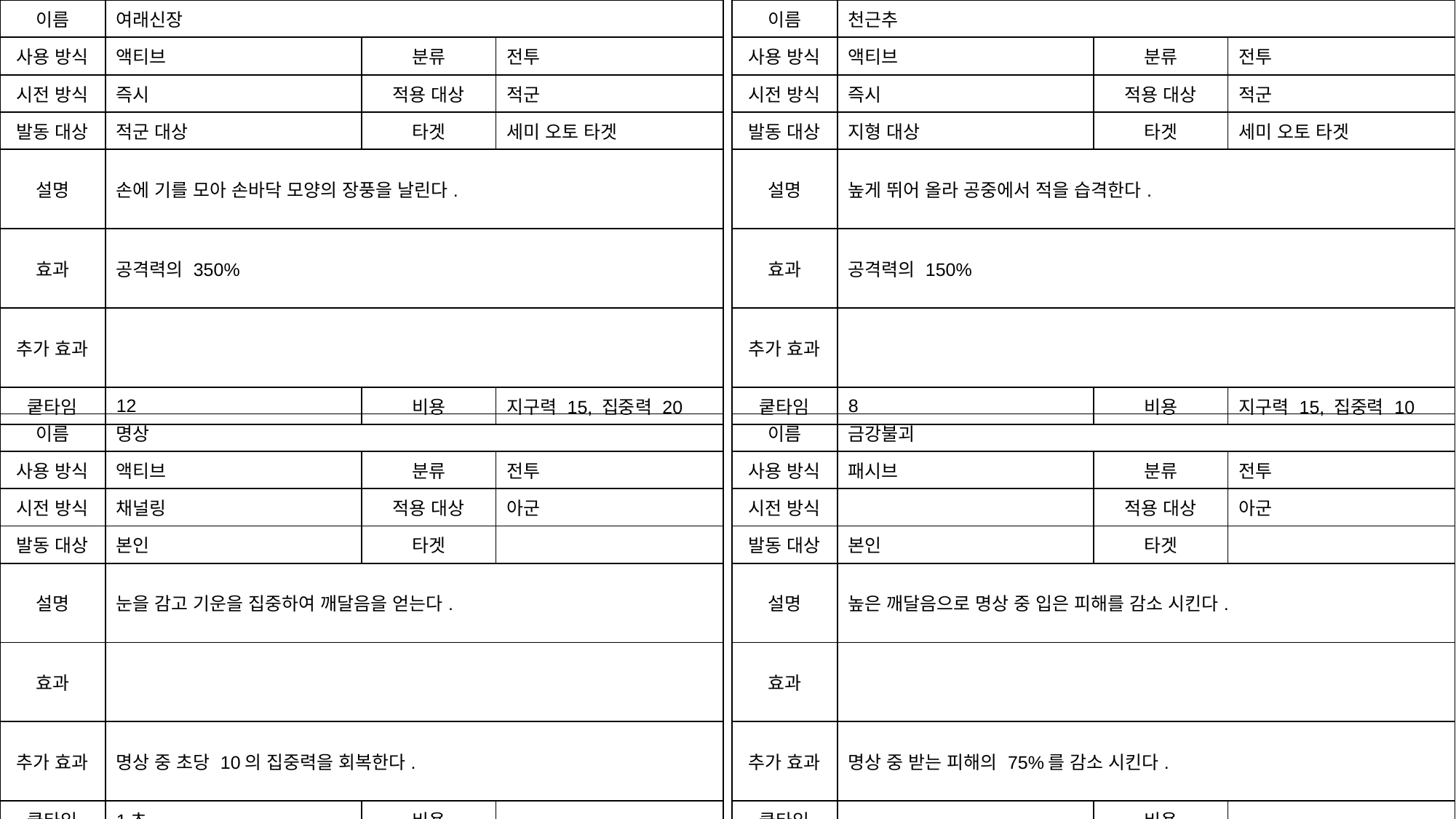

| 이름 | 여래신장 |  |  |
| --- | --- | --- | --- |
| 사용 방식 | 액티브 | 분류 | 전투 |
| 시전 방식 | 즉시 | 적용 대상 | 적군 |
| 발동 대상 | 적군 대상 | 타겟 | 세미 오토 타겟 |
| 설명 | 손에 기를 모아 손바닥 모양의 장풍을 날린다. |  |  |
| 효과 | 공격력의 350% |  |  |
| 추가 효과 |  |  |  |
| 쿹타임 | 12 | 비용 | 지구력 15, 집중력 20 |
| 이름 | 천근추 |  |  |
| --- | --- | --- | --- |
| 사용 방식 | 액티브 | 분류 | 전투 |
| 시전 방식 | 즉시 | 적용 대상 | 적군 |
| 발동 대상 | 지형 대상 | 타겟 | 세미 오토 타겟 |
| 설명 | 높게 뛰어 올라 공중에서 적을 습격한다. |  |  |
| 효과 | 공격력의 150% |  |  |
| 추가 효과 |  |  |  |
| 쿹타임 | 8 | 비용 | 지구력 15, 집중력 10 |
| 이름 | 명상 |  |  |
| --- | --- | --- | --- |
| 사용 방식 | 액티브 | 분류 | 전투 |
| 시전 방식 | 채널링 | 적용 대상 | 아군 |
| 발동 대상 | 본인 | 타겟 |  |
| 설명 | 눈을 감고 기운을 집중하여 깨달음을 얻는다. |  |  |
| 효과 |  |  |  |
| 추가 효과 | 명상 중 초당 10의 집중력을 회복한다. |  |  |
| 쿹타임 | 1초 | 비용 |  |
| 이름 | 금강불괴 |  |  |
| --- | --- | --- | --- |
| 사용 방식 | 패시브 | 분류 | 전투 |
| 시전 방식 |  | 적용 대상 | 아군 |
| 발동 대상 | 본인 | 타겟 |  |
| 설명 | 높은 깨달음으로 명상 중 입은 피해를 감소 시킨다. |  |  |
| 효과 |  |  |  |
| 추가 효과 | 명상 중 받는 피해의 75%를 감소 시킨다. |  |  |
| 쿹타임 |  | 비용 |  |